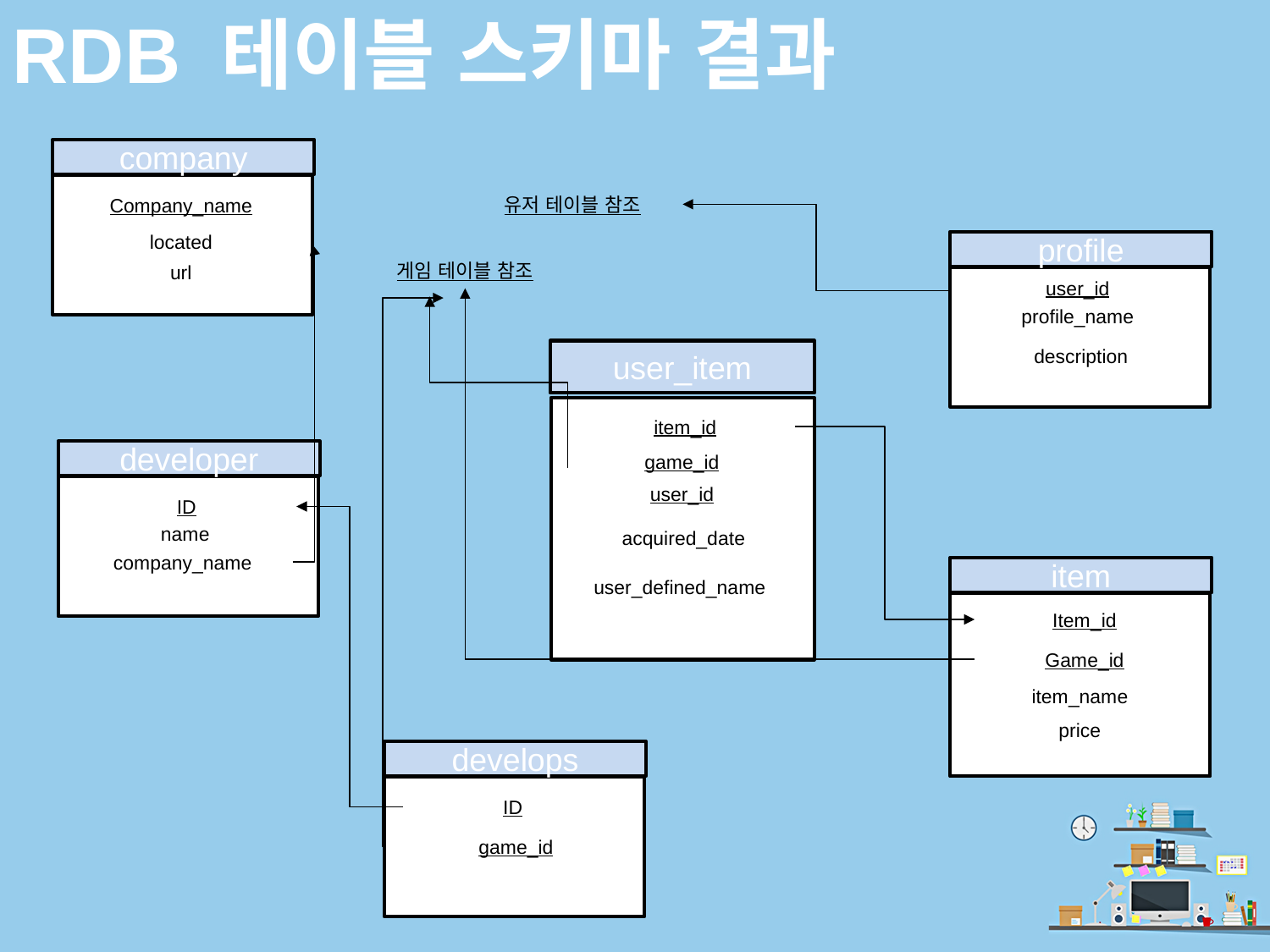

# RDB 테이블 스키마 결과
company

유저 테이블 참조
Company_name
located
profile
게임 테이블 참조
url

user_id
profile_name
description
user_item

item_id
developer
game_id
user_id

ID
name
acquired_date
company_name
item
user_defined_name

Item_id
Game_id
item_name
price
develops

ID
game_id